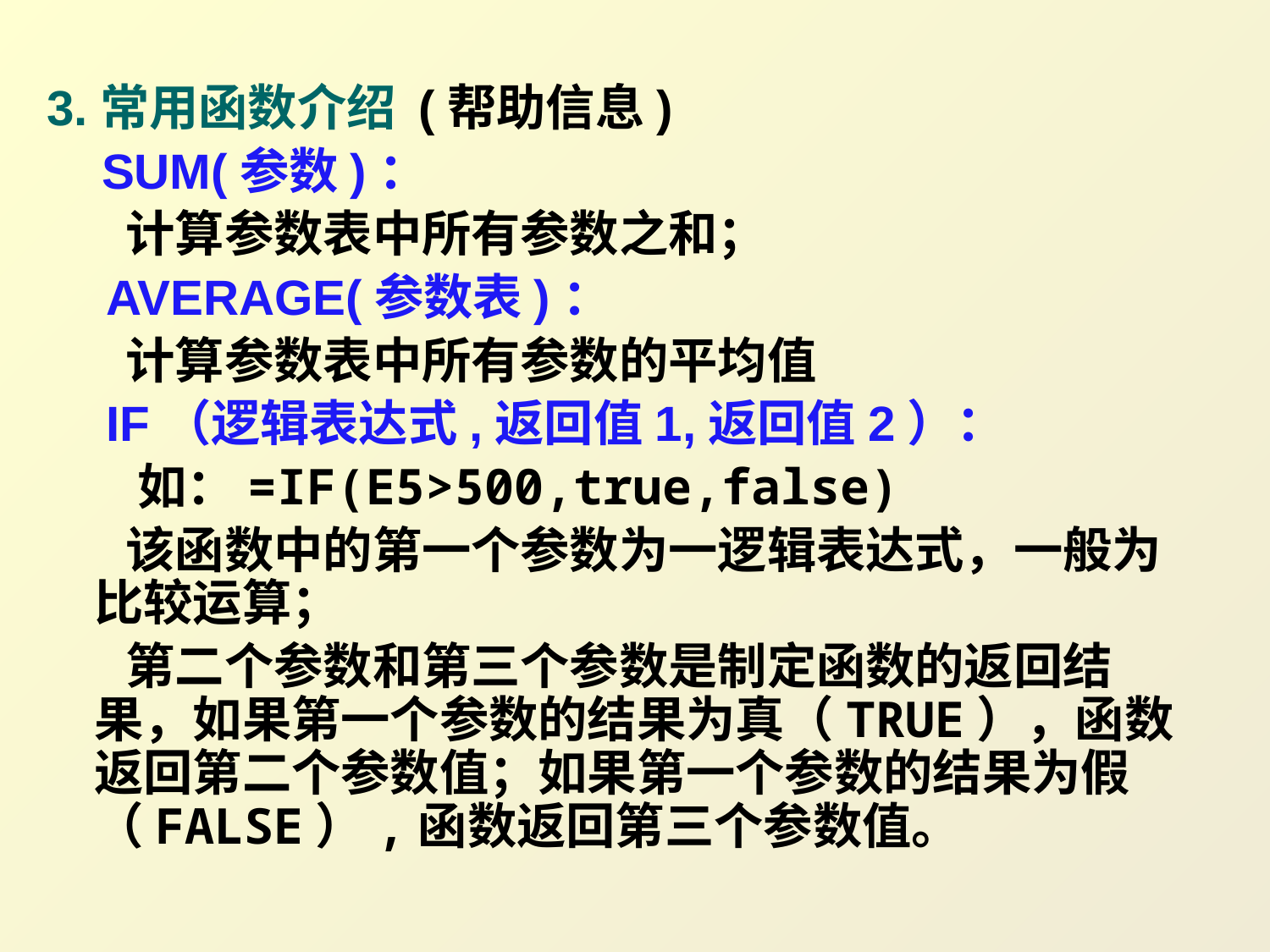

3.常用函数介绍 (帮助信息)
    SUM(参数)：
      计算参数表中所有参数之和；
  AVERAGE(参数表)：
      计算参数表中所有参数的平均值
  IF（逻辑表达式,返回值1,返回值2）：
       如：=IF(E5>500,true,false)
      该函数中的第一个参数为一逻辑表达式，一般为比较运算；
      第二个参数和第三个参数是制定函数的返回结果，如果第一个参数的结果为真（TRUE），函数返回第二个参数值；如果第一个参数的结果为假（FALSE）,函数返回第三个参数值。